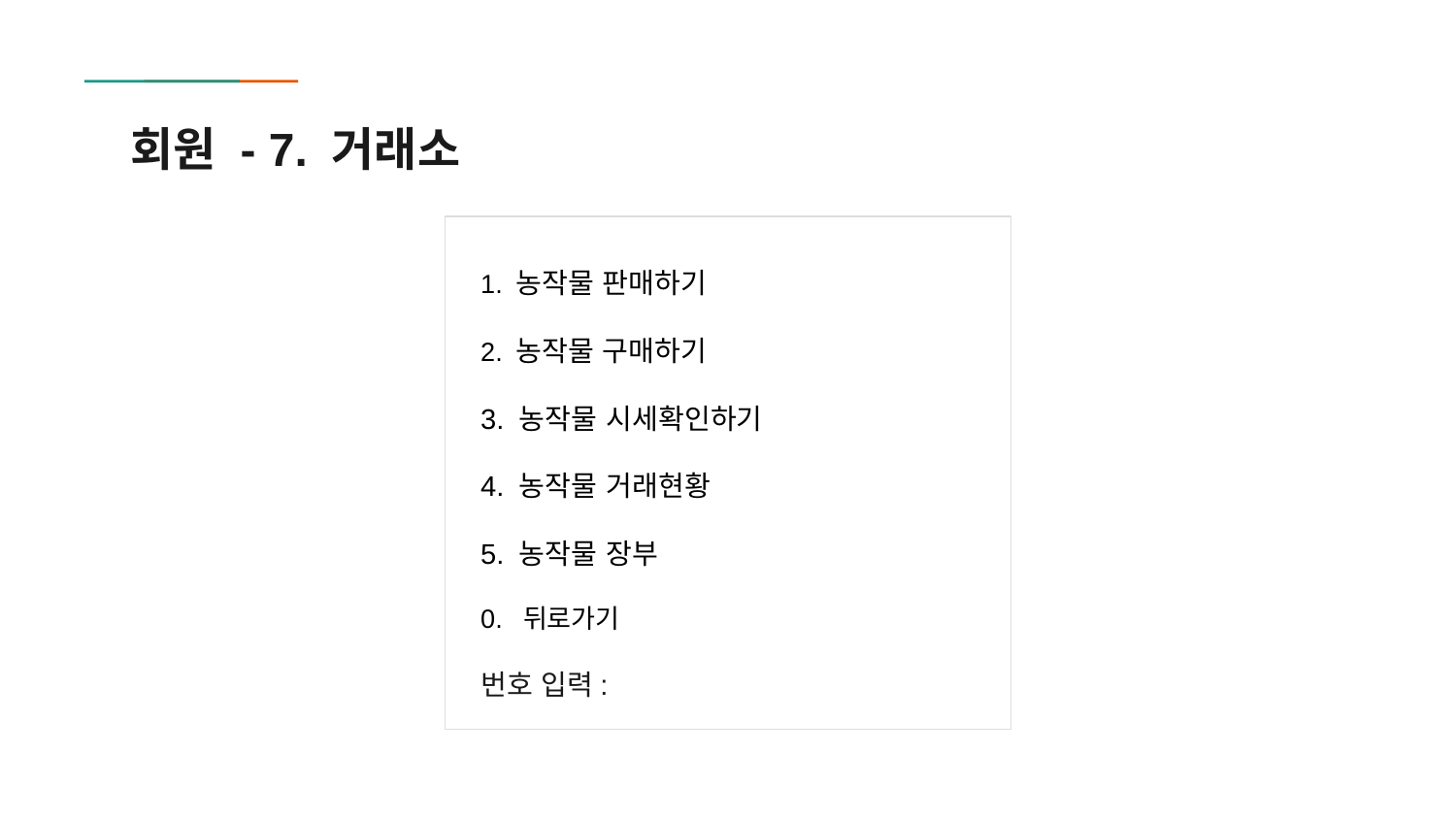

# 회원 - 7. 거래소
1. 농작물 판매하기
2. 농작물 구매하기
3. 농작물 시세확인하기
4. 농작물 거래현황
5. 농작물 장부
0.  뒤로가기
번호 입력: